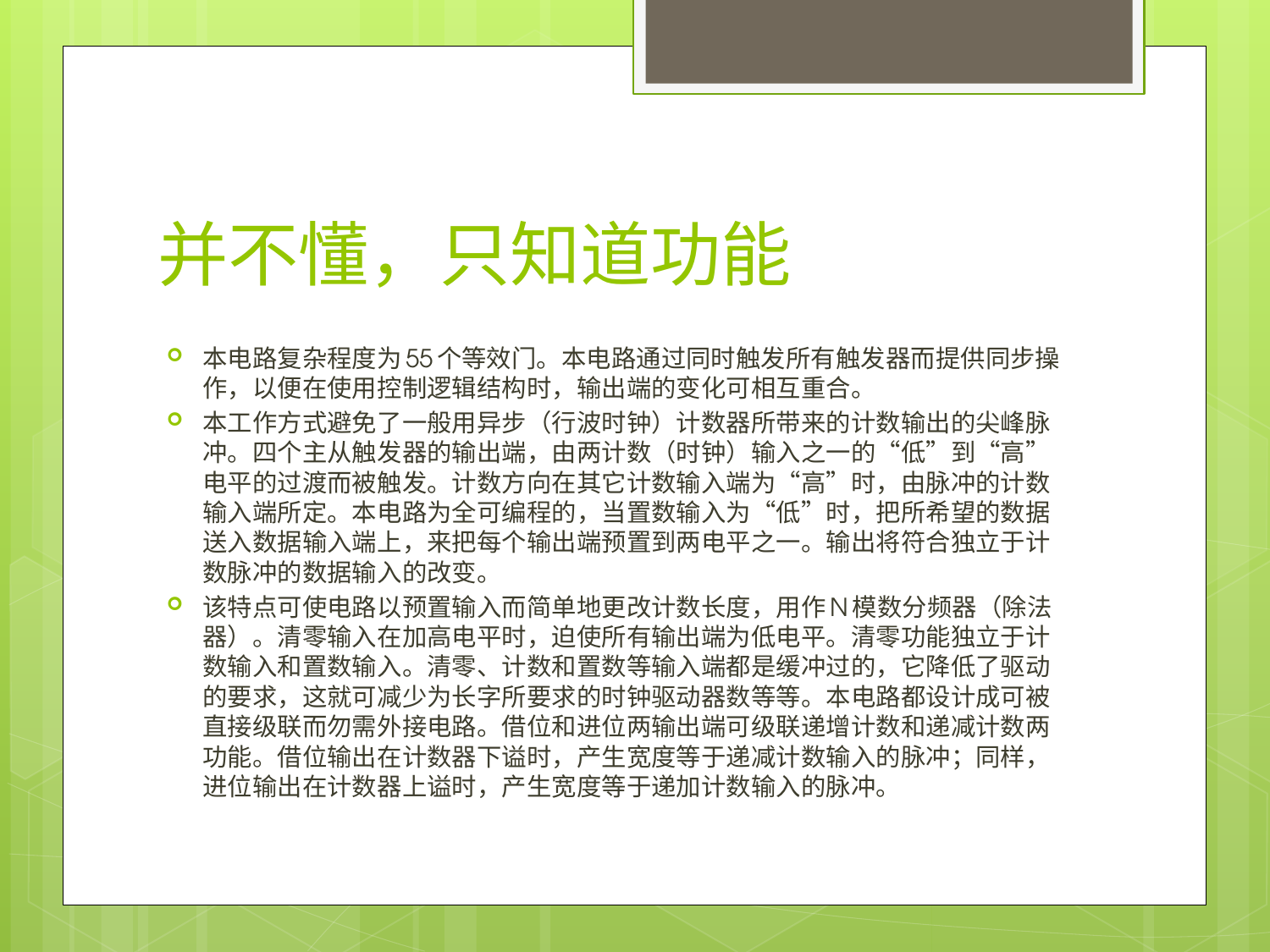

# 并不懂，只知道功能
本电路复杂程度为55个等效门。本电路通过同时触发所有触发器而提供同步操作，以便在使用控制逻辑结构时，输出端的变化可相互重合。
本工作方式避免了一般用异步（行波时钟）计数器所带来的计数输出的尖峰脉冲。四个主从触发器的输出端，由两计数（时钟）输入之一的“低”到“高”电平的过渡而被触发。计数方向在其它计数输入端为“高”时，由脉冲的计数输入端所定。本电路为全可编程的，当置数输入为“低”时，把所希望的数据送入数据输入端上，来把每个输出端预置到两电平之一。输出将符合独立于计数脉冲的数据输入的改变。
该特点可使电路以预置输入而简单地更改计数长度，用作N模数分频器（除法器）。清零输入在加高电平时，迫使所有输出端为低电平。清零功能独立于计数输入和置数输入。清零、计数和置数等输入端都是缓冲过的，它降低了驱动的要求，这就可减少为长字所要求的时钟驱动器数等等。本电路都设计成可被直接级联而勿需外接电路。借位和进位两输出端可级联递增计数和递减计数两功能。借位输出在计数器下谥时，产生宽度等于递减计数输入的脉冲；同样，进位输出在计数器上谥时，产生宽度等于递加计数输入的脉冲。